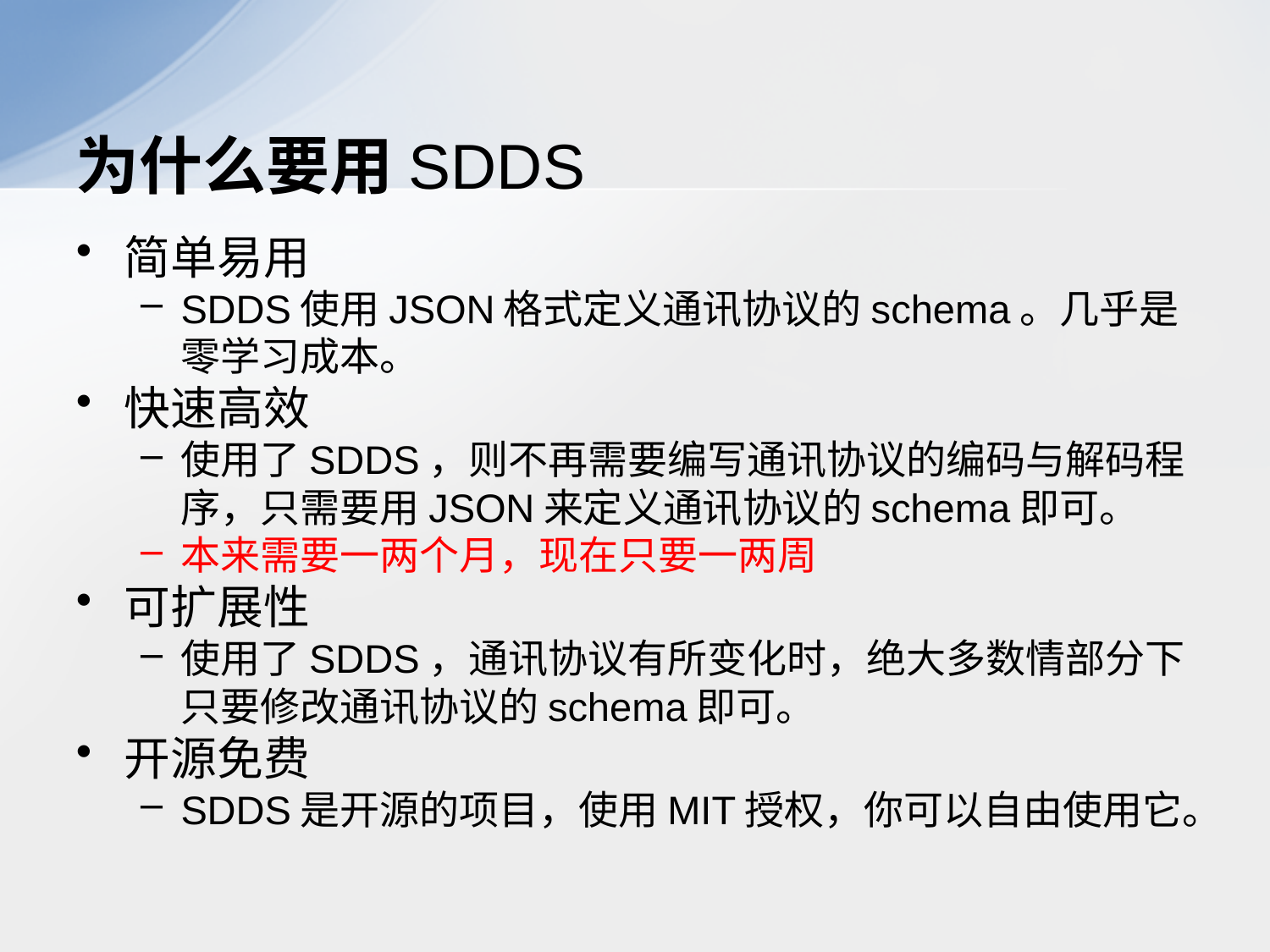

# 为什么要用SDDS
简单易用
SDDS使用JSON格式定义通讯协议的schema。几乎是零学习成本。
快速高效
使用了SDDS，则不再需要编写通讯协议的编码与解码程序，只需要用JSON来定义通讯协议的schema即可。
本来需要一两个月，现在只要一两周
可扩展性
使用了SDDS，通讯协议有所变化时，绝大多数情部分下只要修改通讯协议的schema即可。
开源免费
SDDS是开源的项目，使用MIT授权，你可以自由使用它。